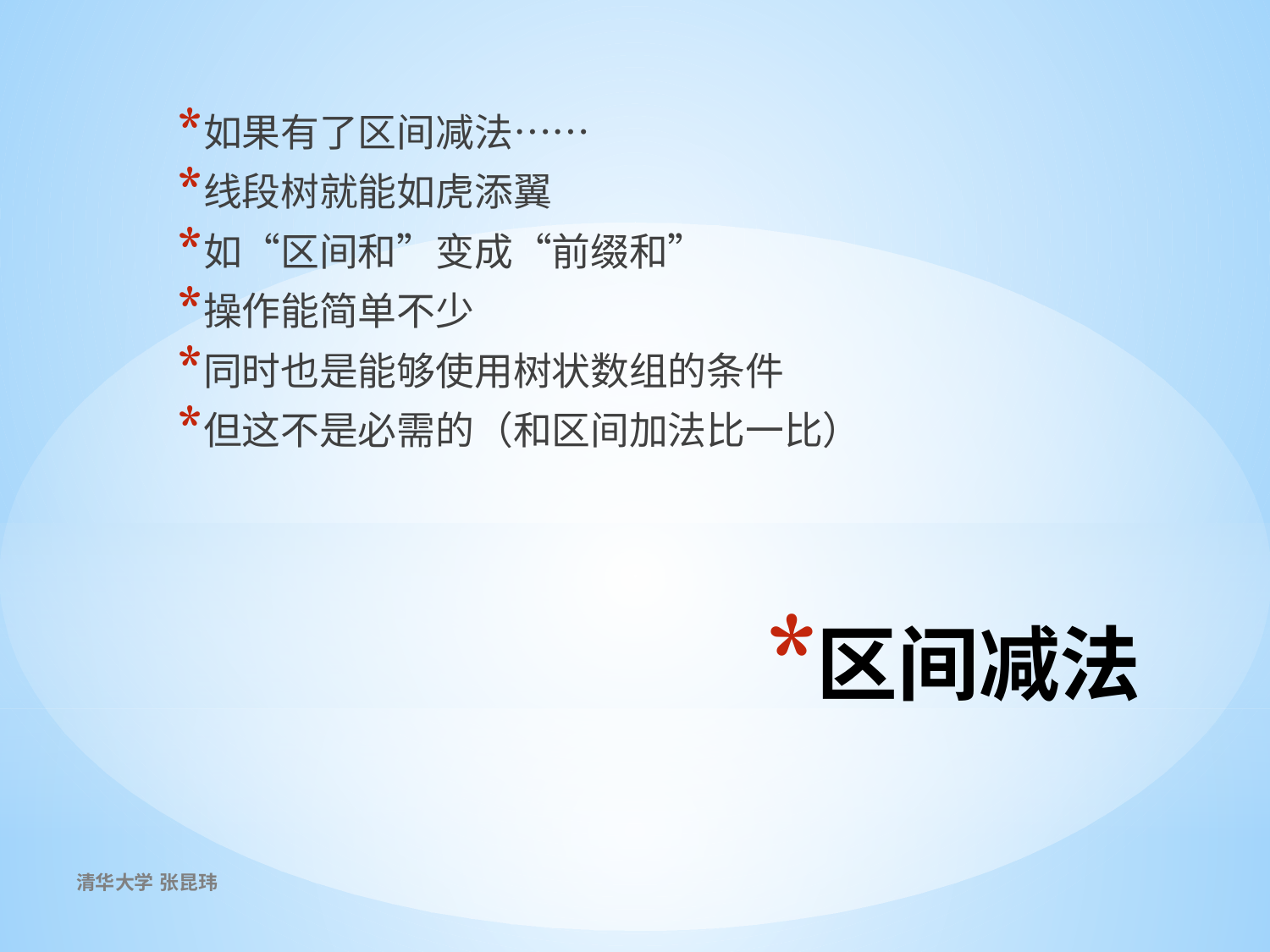

如果有了区间减法……
线段树就能如虎添翼
如“区间和”变成“前缀和”
操作能简单不少
同时也是能够使用树状数组的条件
但这不是必需的（和区间加法比一比）
# 区间减法
清华大学 张昆玮
71